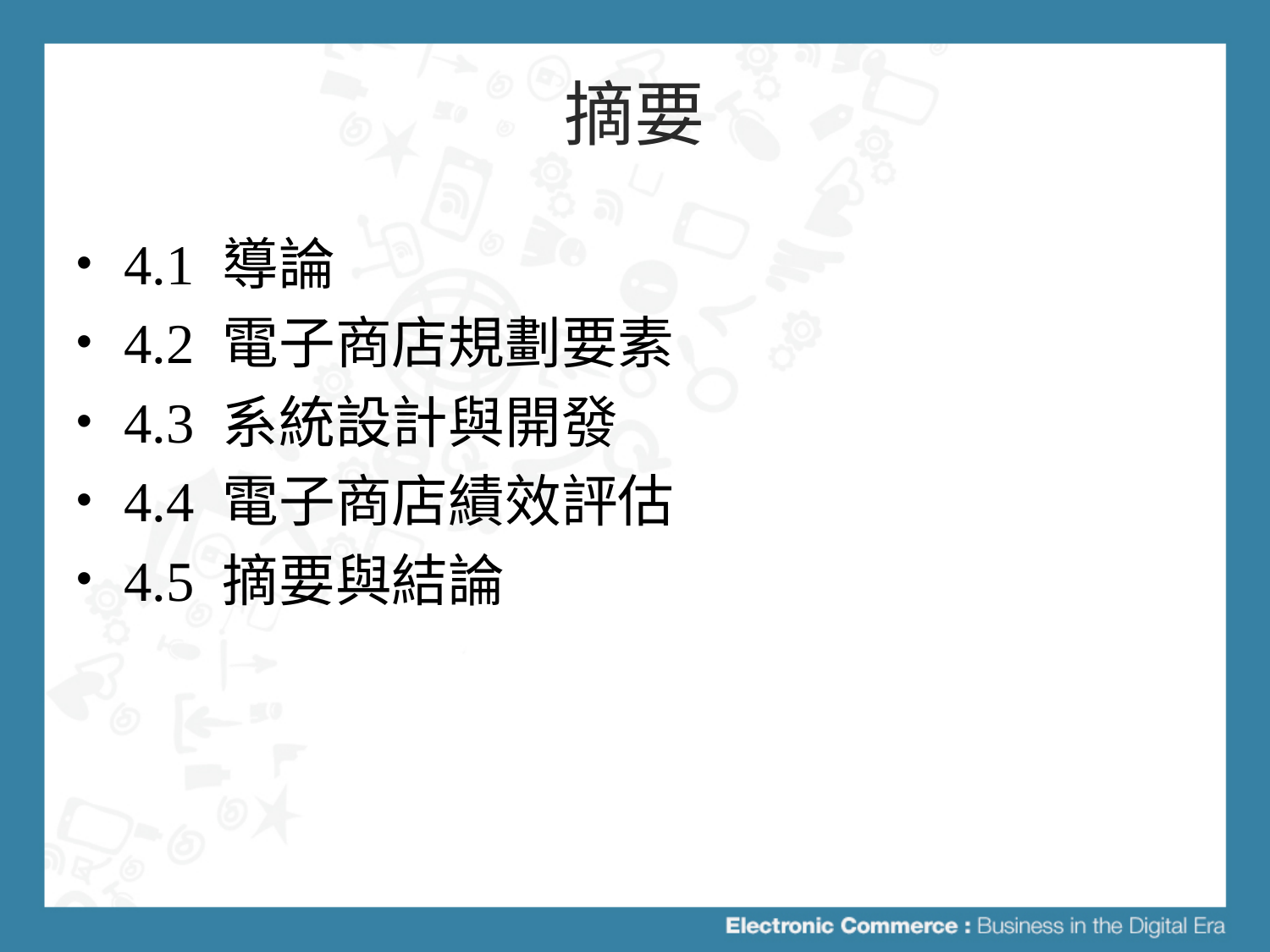

# 摘要
4.1 導論
4.2 電子商店規劃要素
4.3 系統設計與開發
4.4 電子商店績效評估
4.5 摘要與結論